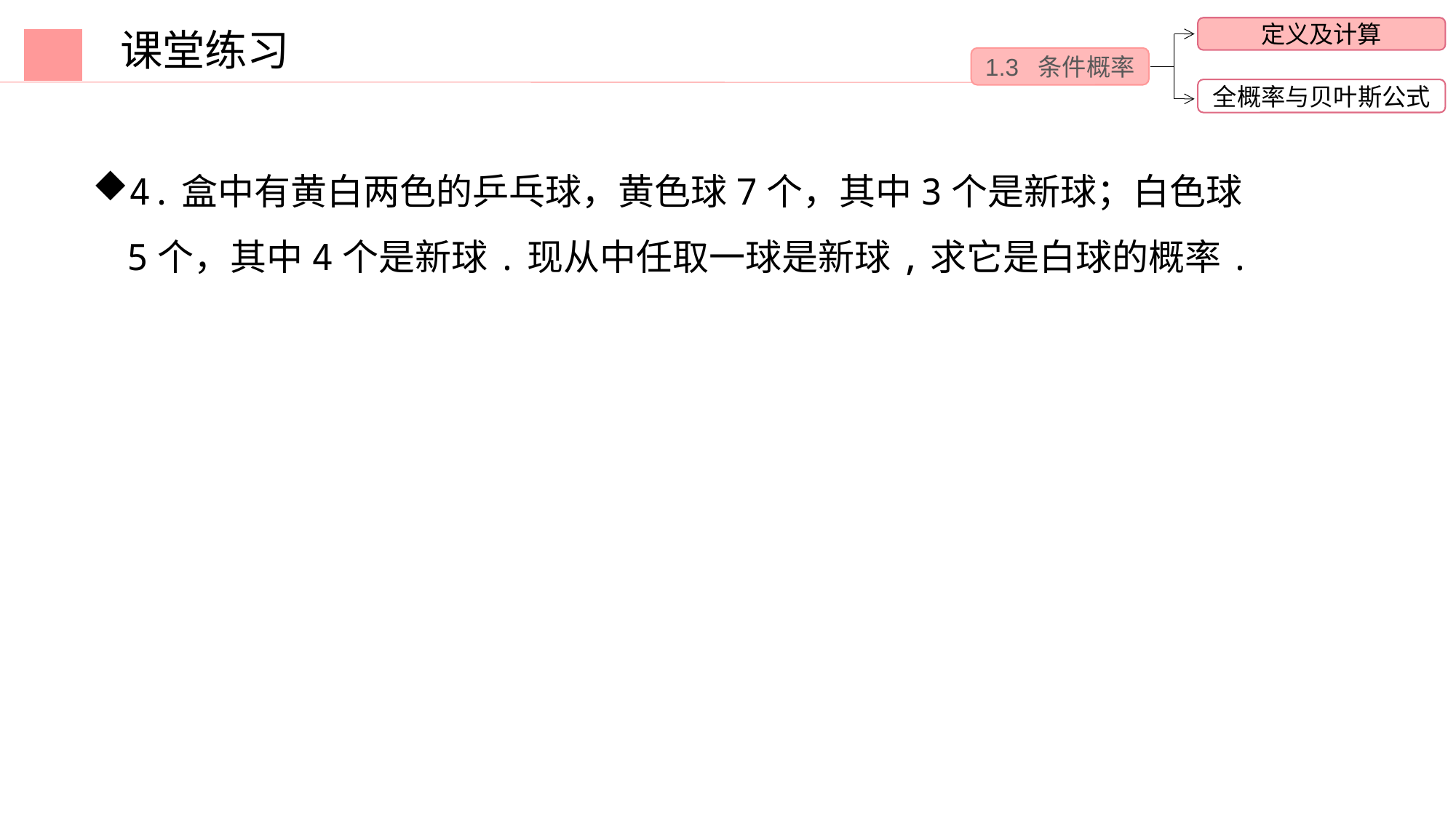

课堂练习
定义及计算

1.3  条件概率
全概率与贝叶斯公式

4.盒中有黄白两色的乒乓球，黄色球7个，其中3个是新球；白色球5个，其中4个是新球.现从中任取一球是新球,求它是白球的概率.